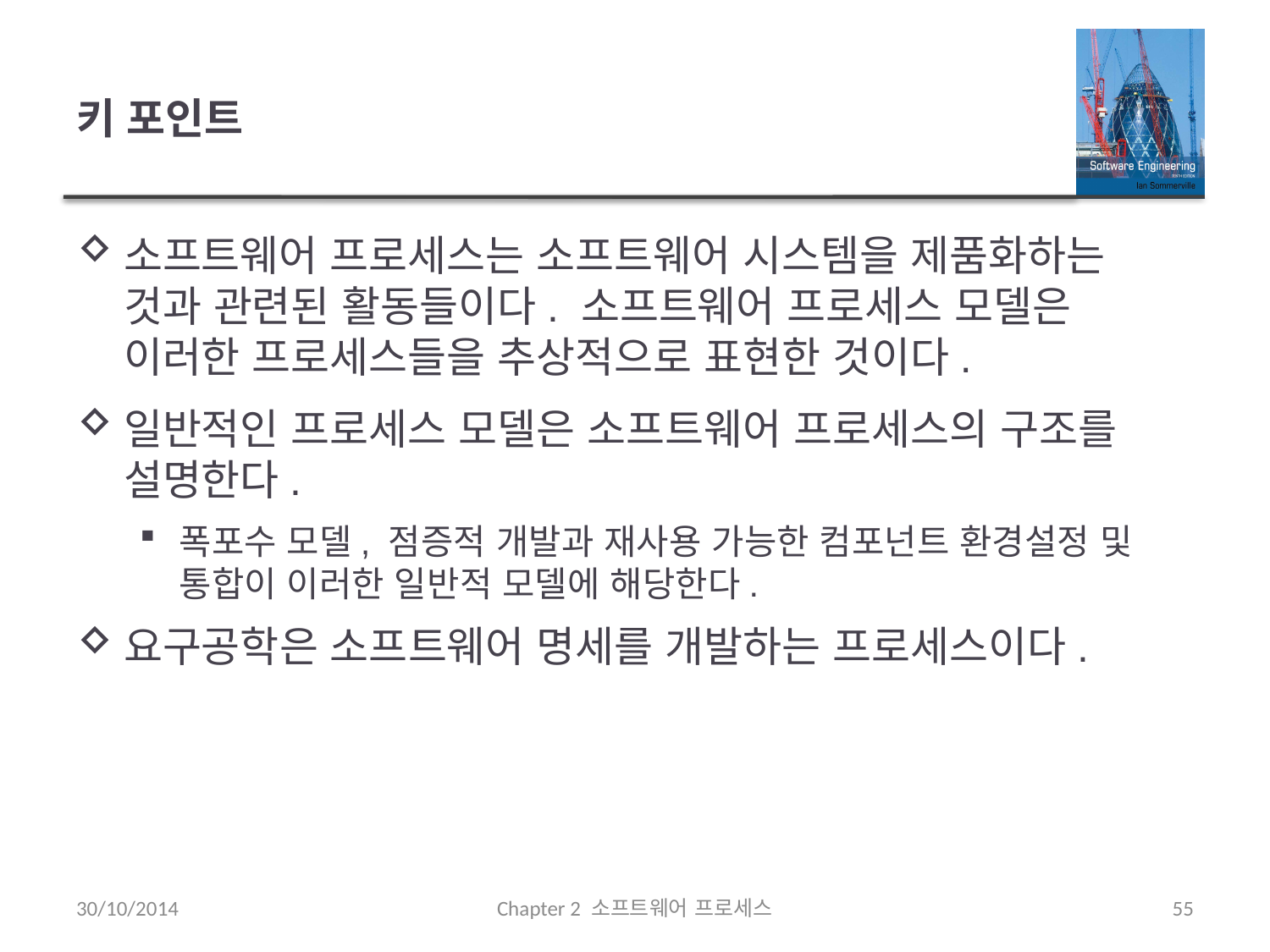

# 키 포인트
소프트웨어 프로세스는 소프트웨어 시스템을 제품화하는 것과 관련된 활동들이다. 소프트웨어 프로세스 모델은 이러한 프로세스들을 추상적으로 표현한 것이다.
일반적인 프로세스 모델은 소프트웨어 프로세스의 구조를 설명한다.
폭포수 모델, 점증적 개발과 재사용 가능한 컴포넌트 환경설정 및 통합이 이러한 일반적 모델에 해당한다.
요구공학은 소프트웨어 명세를 개발하는 프로세스이다.

30/10/2014
Chapter 2 소프트웨어 프로세스
55